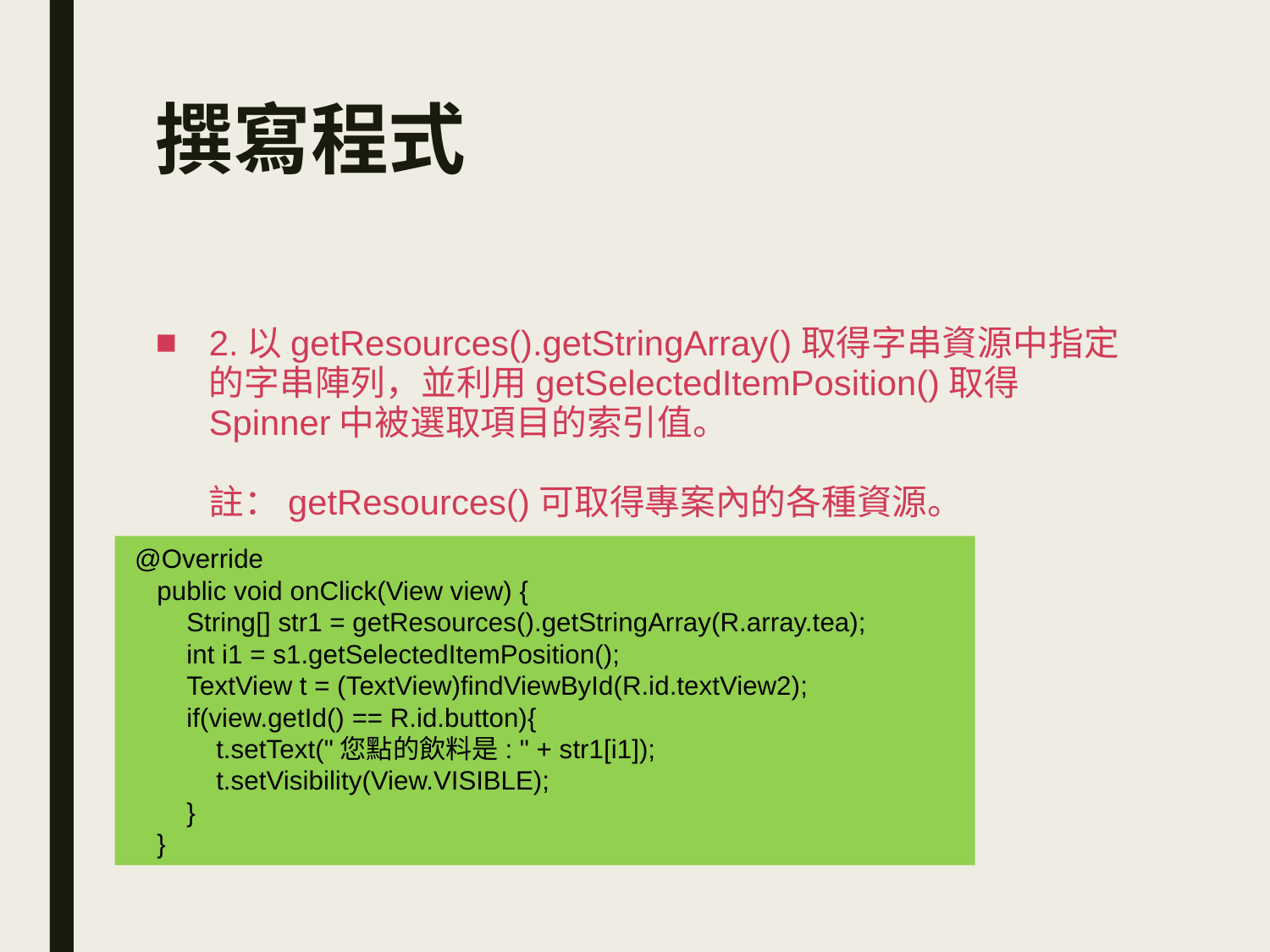

# 撰寫程式
2.以getResources().getStringArray()取得字串資源中指定的字串陣列，並利用getSelectedItemPosition()取得Spinner中被選取項目的索引值。
註：getResources()可取得專案內的各種資源。

 @Override
    public void onClick(View view) {
        String[] str1 = getResources().getStringArray(R.array.tea);
        int i1 = s1.getSelectedItemPosition();
        TextView t = (TextView)findViewById(R.id.textView2);
        if(view.getId() == R.id.button){
            t.setText("您點的飲料是: " + str1[i1]);
            t.setVisibility(View.VISIBLE);
        }
    }